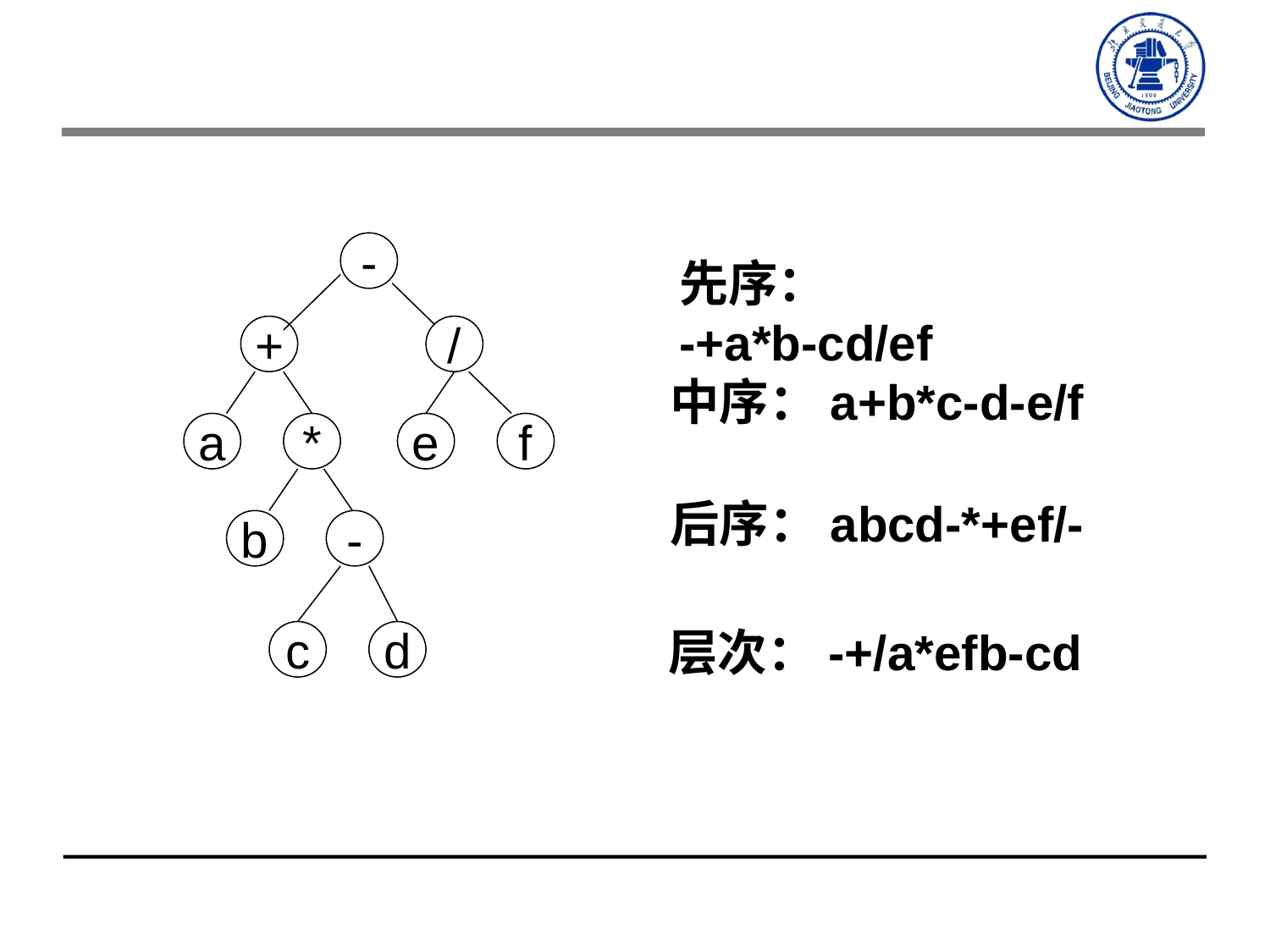

-

+
/

a
*
e
f

b
-

c
d
先序： -+a*b-cd/ef
中序：a+b*c-d-e/f
后序：abcd-*+ef/-
层次：-+/a*efb-cd